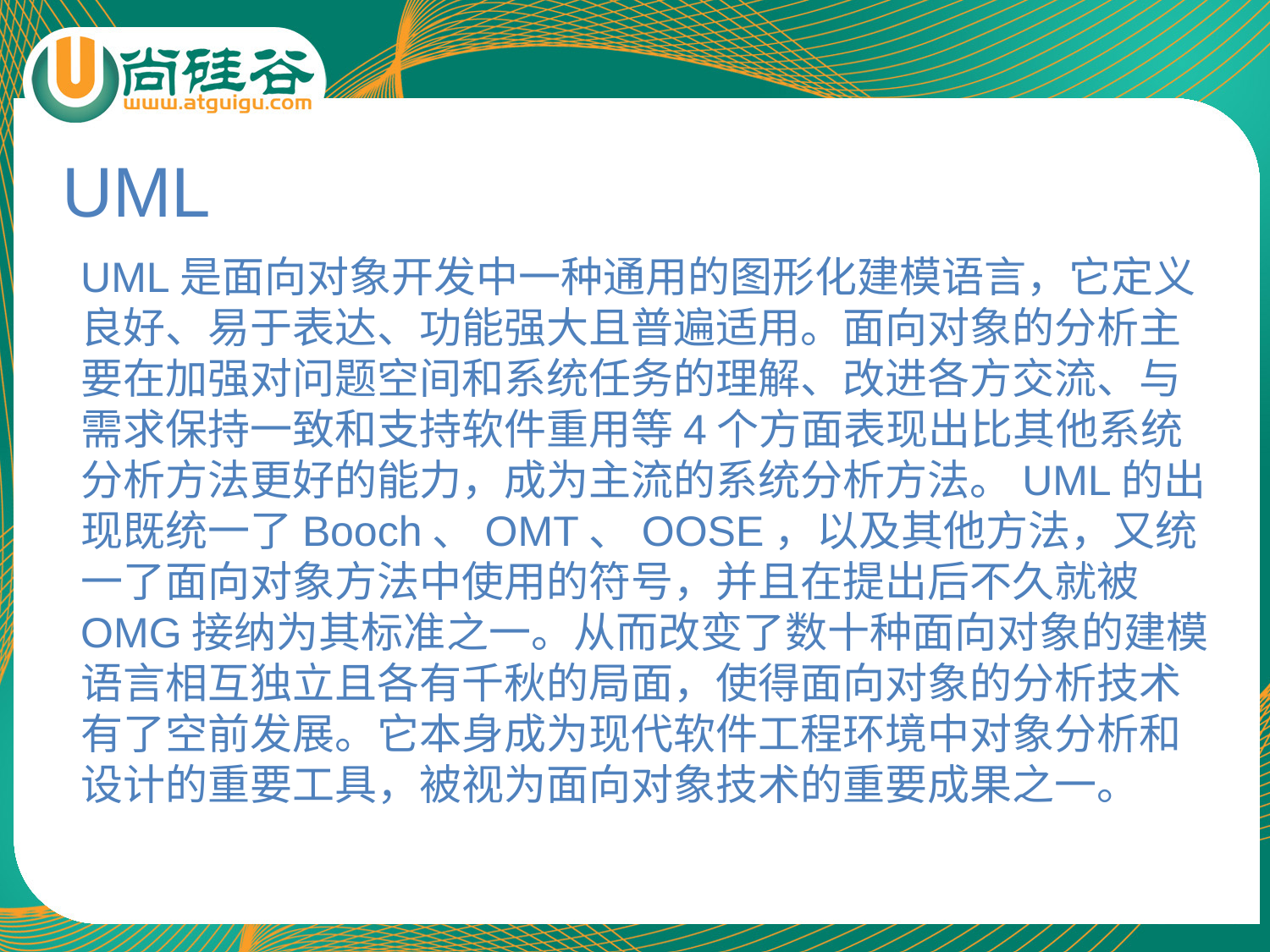

UML
UML是面向对象开发中一种通用的图形化建模语言，它定义良好、易于表达、功能强大且普遍适用。面向对象的分析主要在加强对问题空间和系统任务的理解、改进各方交流、与需求保持一致和支持软件重用等4个方面表现出比其他系统分析方法更好的能力，成为主流的系统分析方法。UML的出现既统一了Booch、OMT、OOSE，以及其他方法，又统一了面向对象方法中使用的符号，并且在提出后不久就被OMG接纳为其标准之一。从而改变了数十种面向对象的建模语言相互独立且各有千秋的局面，使得面向对象的分析技术有了空前发展。它本身成为现代软件工程环境中对象分析和设计的重要工具，被视为面向对象技术的重要成果之一。